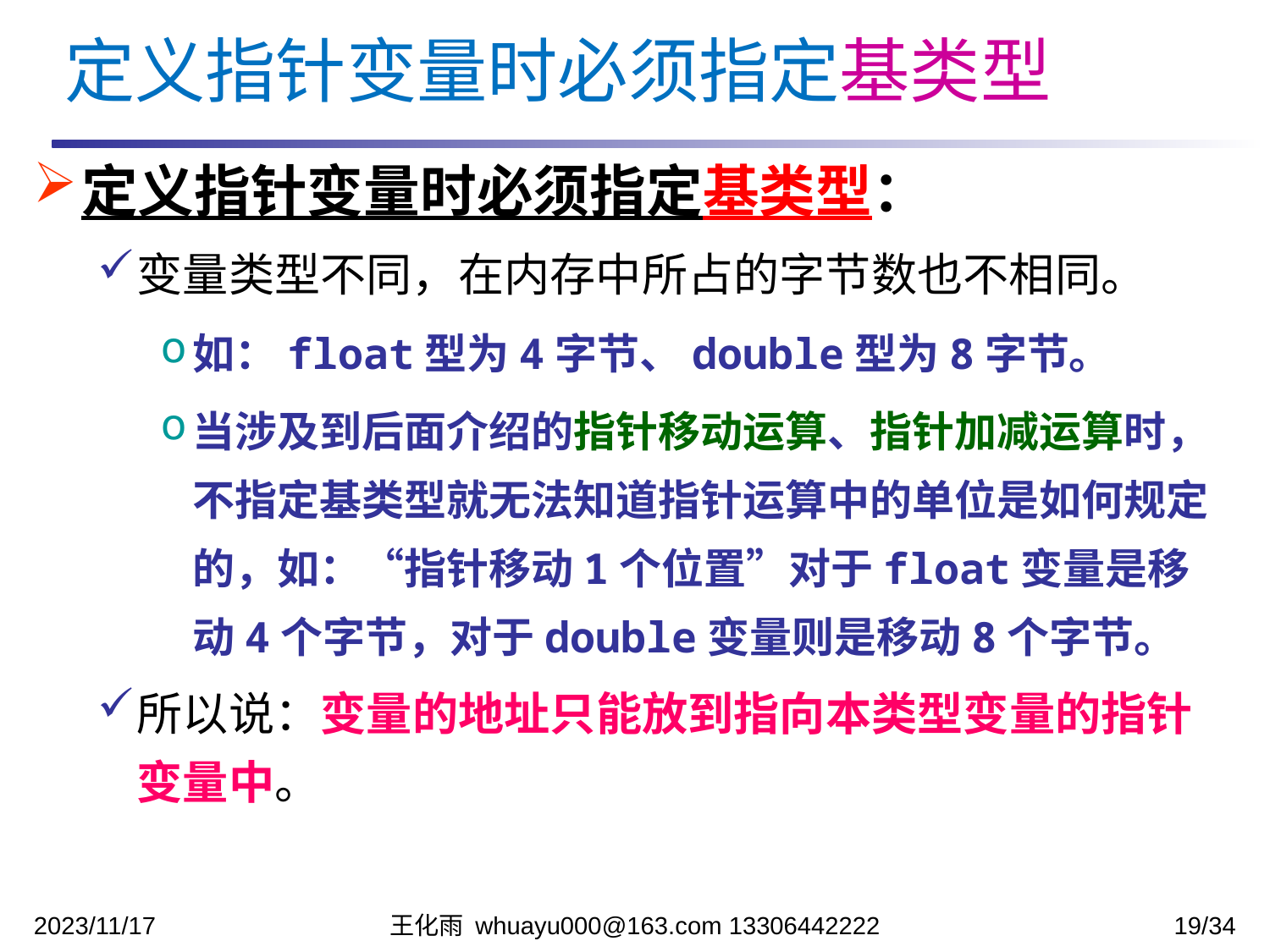

定义指针变量时必须指定基类型
定义指针变量时必须指定基类型：
变量类型不同，在内存中所占的字节数也不相同。
如：float型为4字节、double型为8字节。
当涉及到后面介绍的指针移动运算、指针加减运算时，不指定基类型就无法知道指针运算中的单位是如何规定的，如：“指针移动1个位置”对于float变量是移动4个字节，对于double变量则是移动8个字节。
所以说：变量的地址只能放到指向本类型变量的指针变量中。
2023/11/17
王化雨 whuayu000@163.com 13306442222
19/34